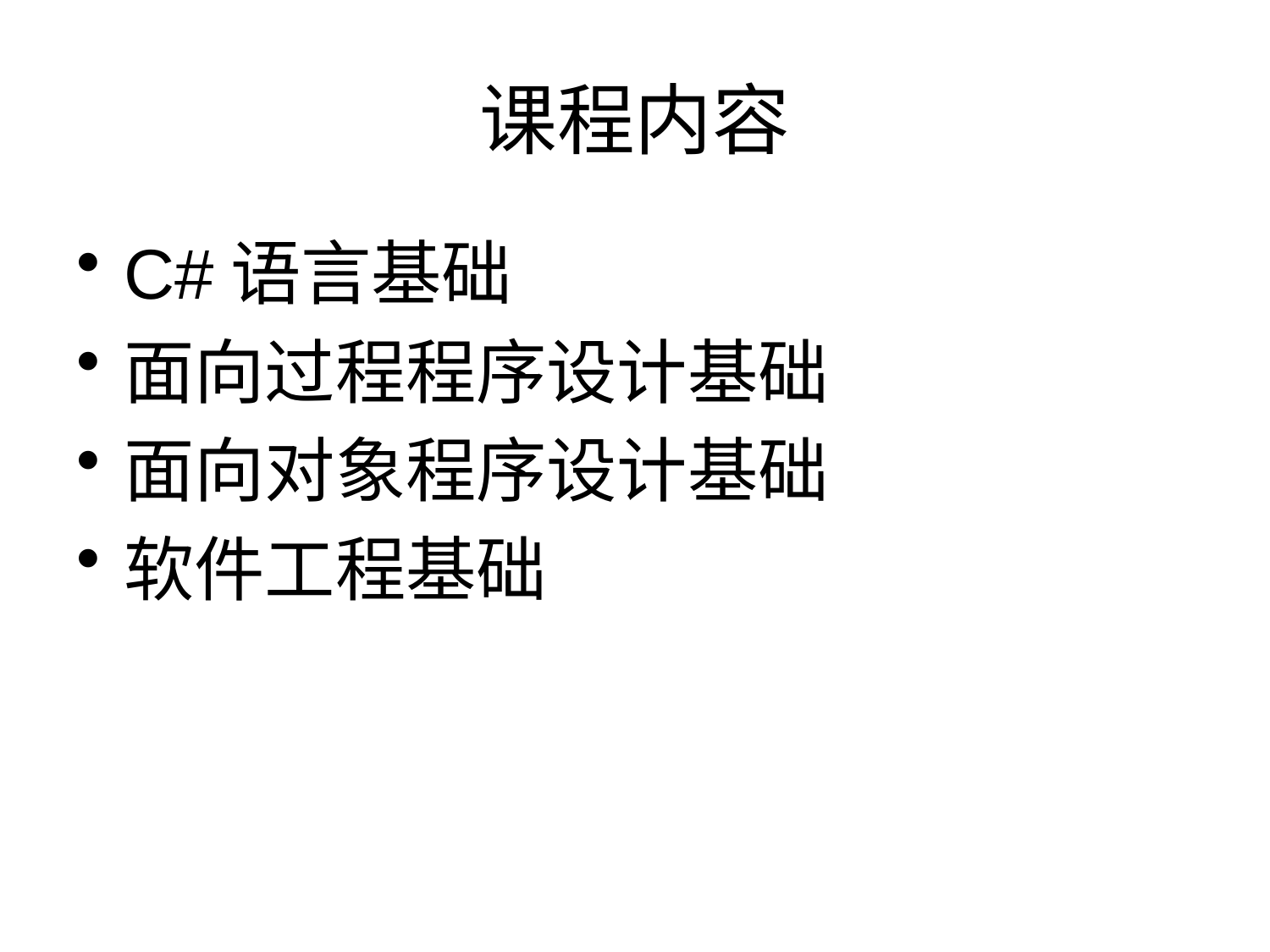

# 课程内容
C#语言基础
面向过程程序设计基础
面向对象程序设计基础
软件工程基础